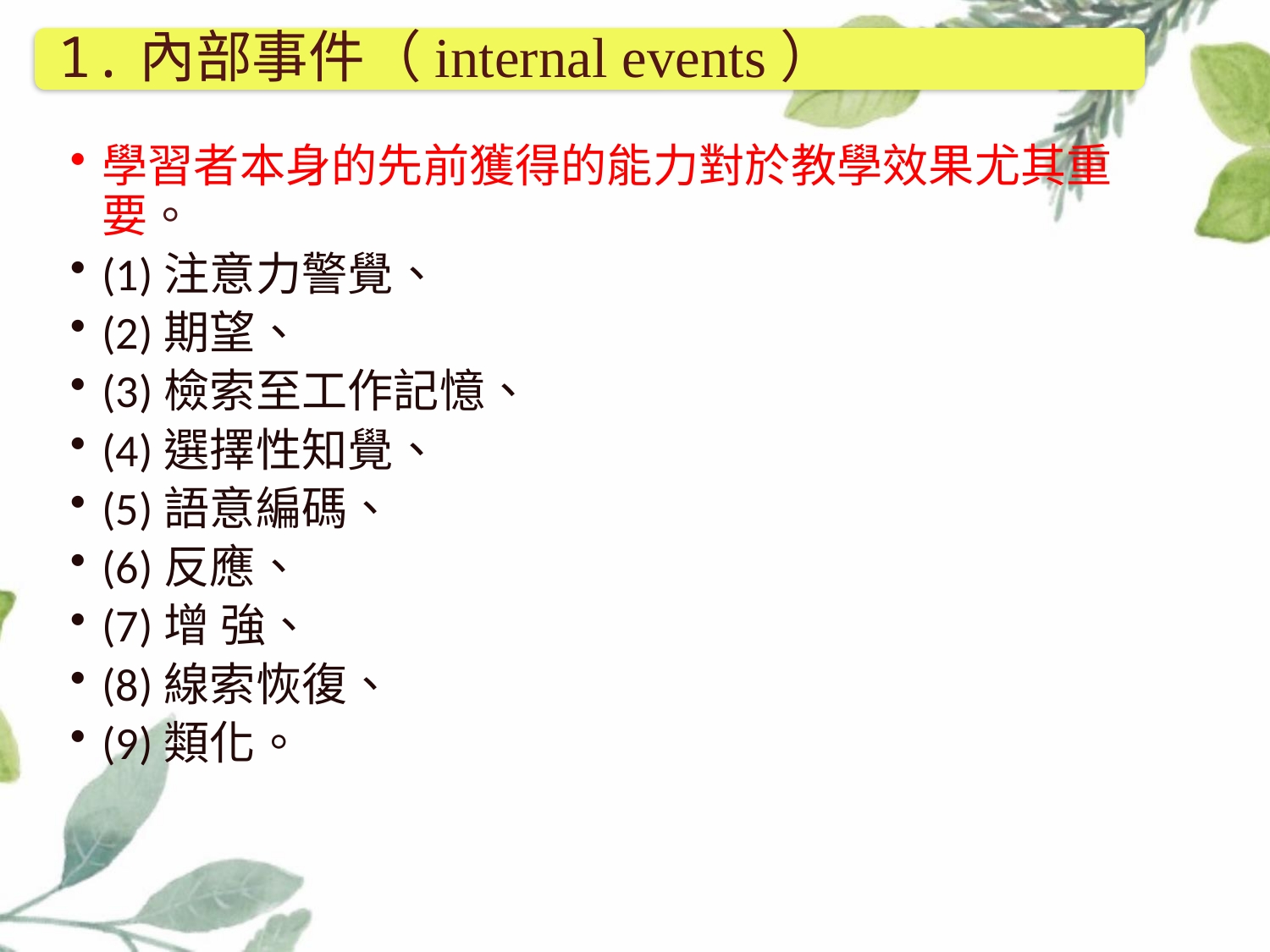

1.內部事件（internal events）

學習者本身的先前獲得的能力對於教學效果尤其重要。
(1)注意力警覺、
(2)期望、
(3)檢索至工作記憶、
(4)選擇性知覺、
(5)語意編碼、
(6)反應、
(7)增 強、
(8)線索恢復、
(9)類化。
#